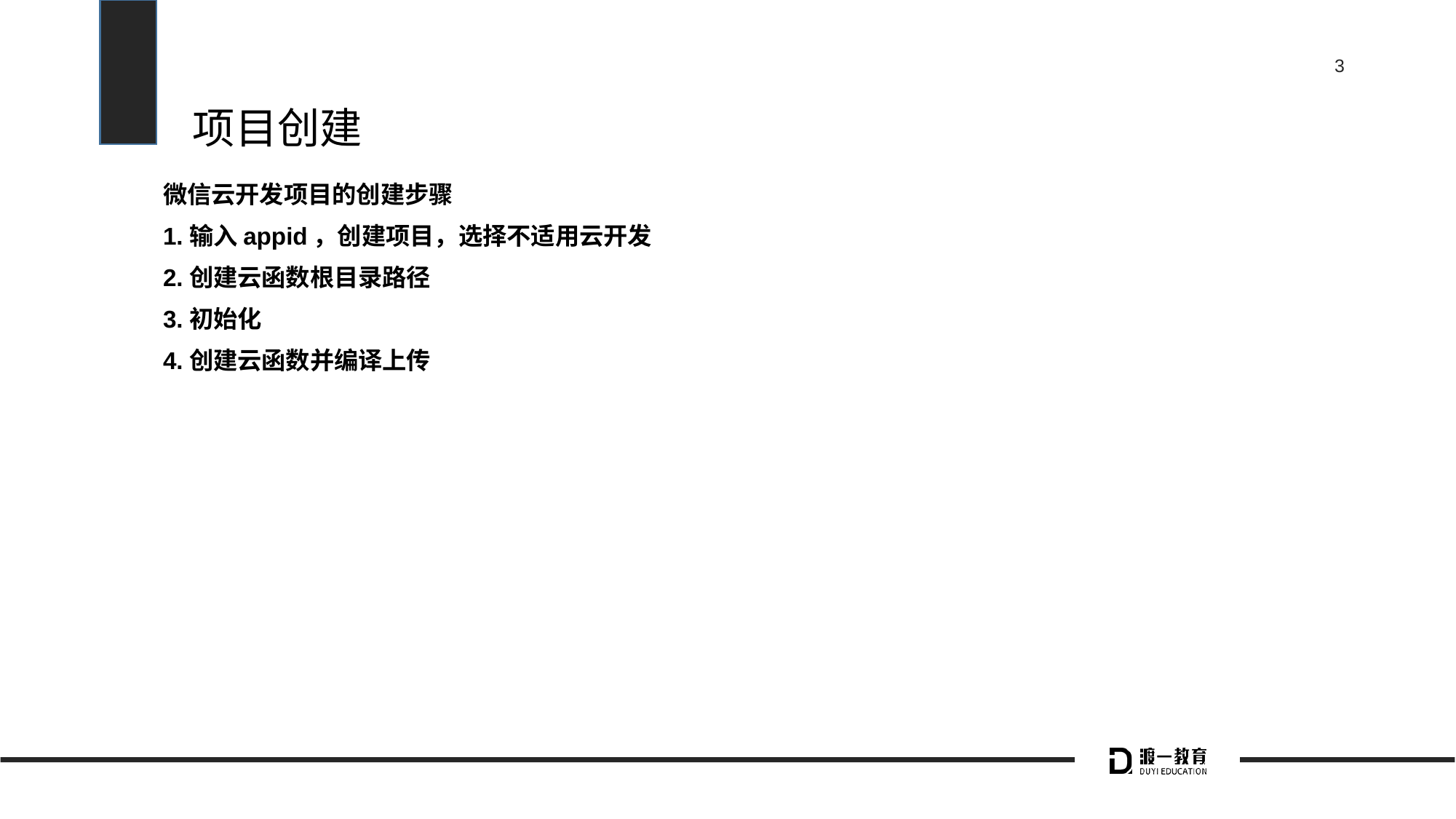

# 项目创建
微信云开发项目的创建步骤
1.输入appid，创建项目，选择不适用云开发
2.创建云函数根目录路径
3.初始化
4.创建云函数并编译上传